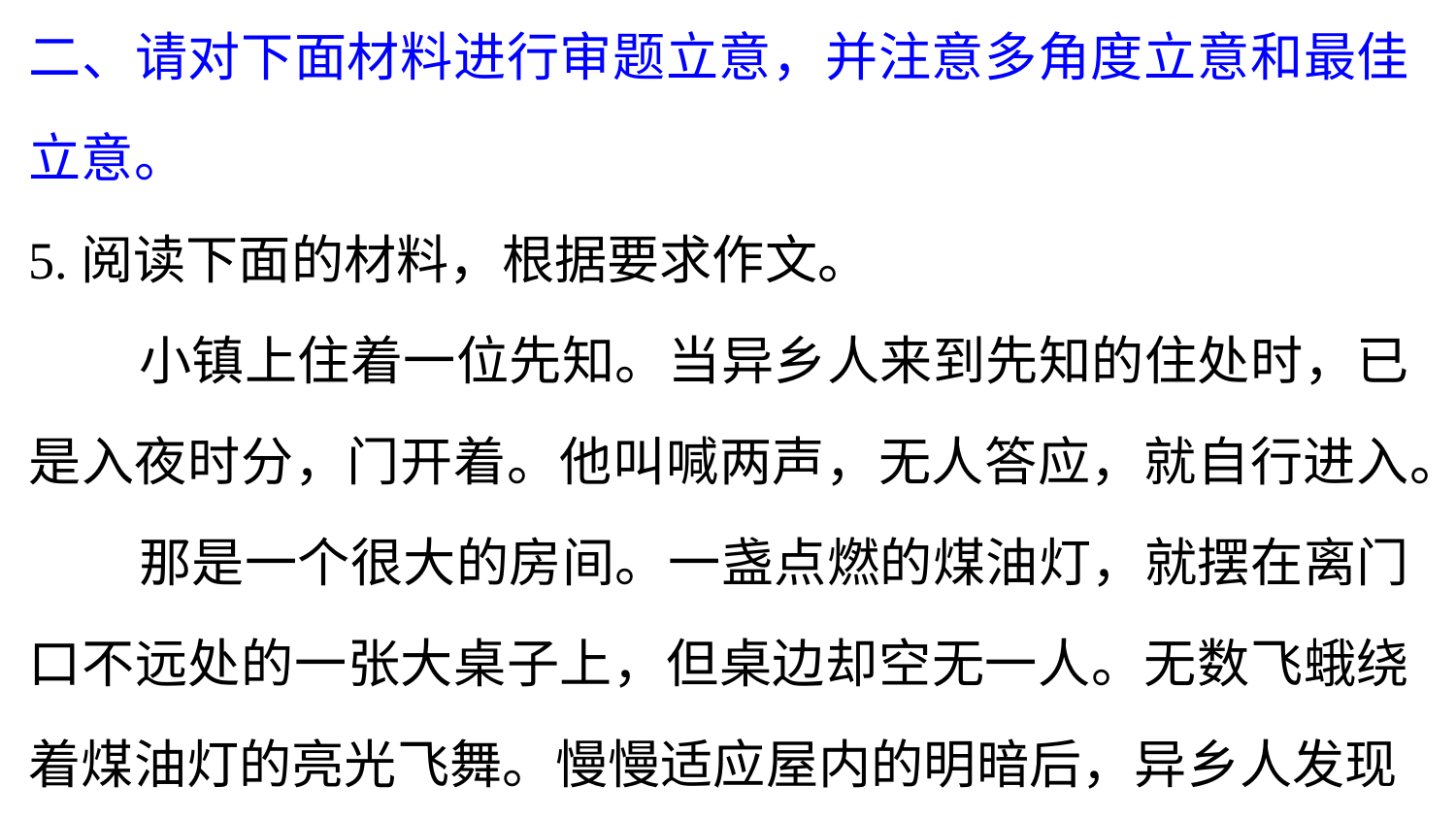

二、请对下面材料进行审题立意，并注意多角度立意和最佳立意。
5.阅读下面的材料，根据要求作文。
        小镇上住着一位先知。当异乡人来到先知的住处时，已是入夜时分，门开着。他叫喊两声，无人答应，就自行进入。
        那是一个很大的房间。一盏点燃的煤油灯，就摆在离门口不远处的一张大桌子上，但桌边却空无一人。无数飞蛾绕着煤油灯的亮光飞舞。慢慢适应屋内的明暗后，异乡人发现